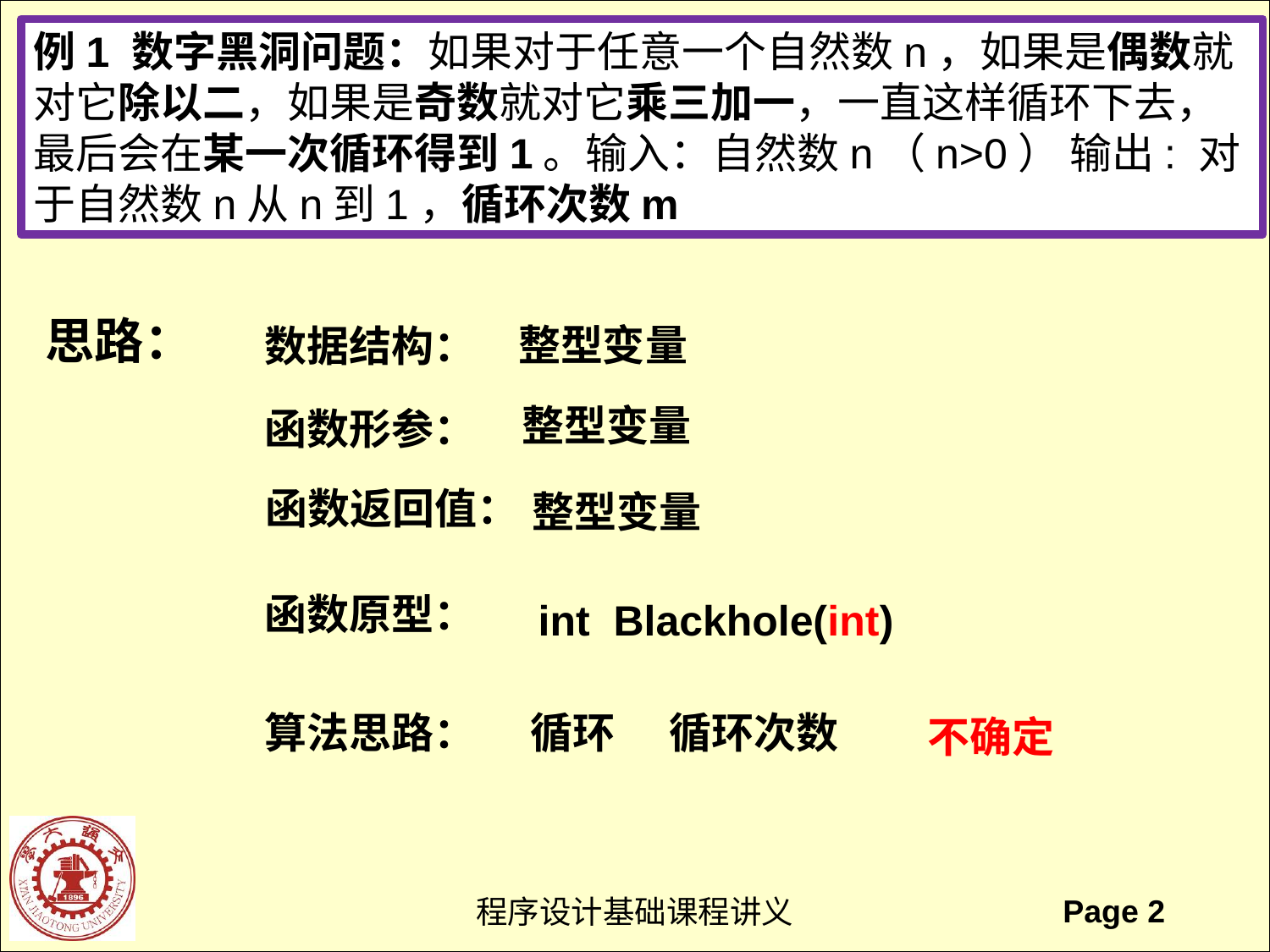

例1 数字黑洞问题：如果对于任意一个自然数n，如果是偶数就对它除以二，如果是奇数就对它乘三加一，一直这样循环下去，最后会在某一次循环得到1。输入：自然数n（n>0） 输出: 对于自然数n从n到1，循环次数m
思路：
整型变量
数据结构：
整型变量
函数形参：
函数返回值：
整型变量
函数原型：
int  Blackhole(int)
循环
循环次数
算法思路：
不确定